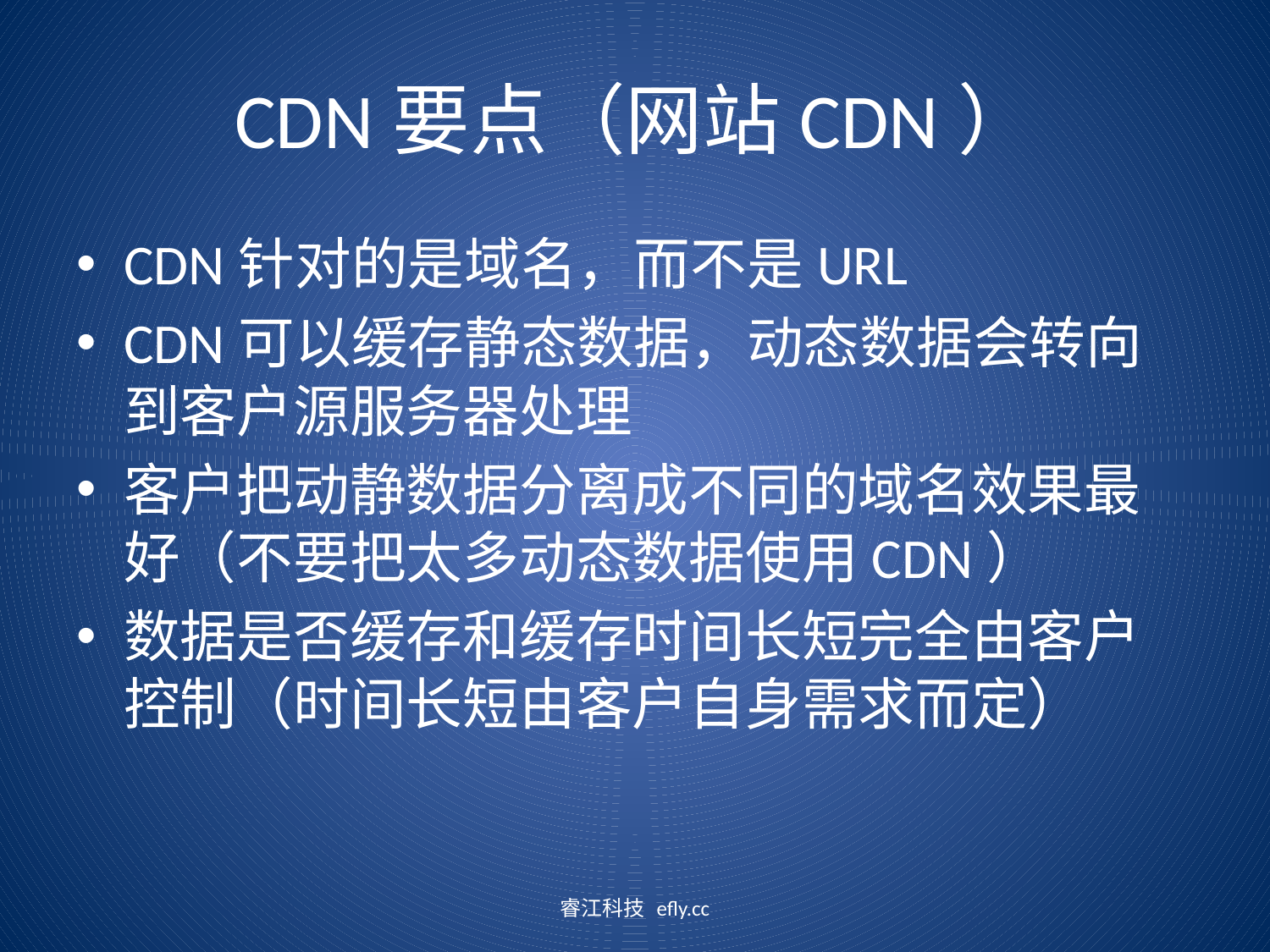

# CDN要点（网站CDN）
CDN针对的是域名，而不是URL
CDN可以缓存静态数据，动态数据会转向到客户源服务器处理
客户把动静数据分离成不同的域名效果最好（不要把太多动态数据使用CDN）
数据是否缓存和缓存时间长短完全由客户控制（时间长短由客户自身需求而定）
睿江科技 efly.cc